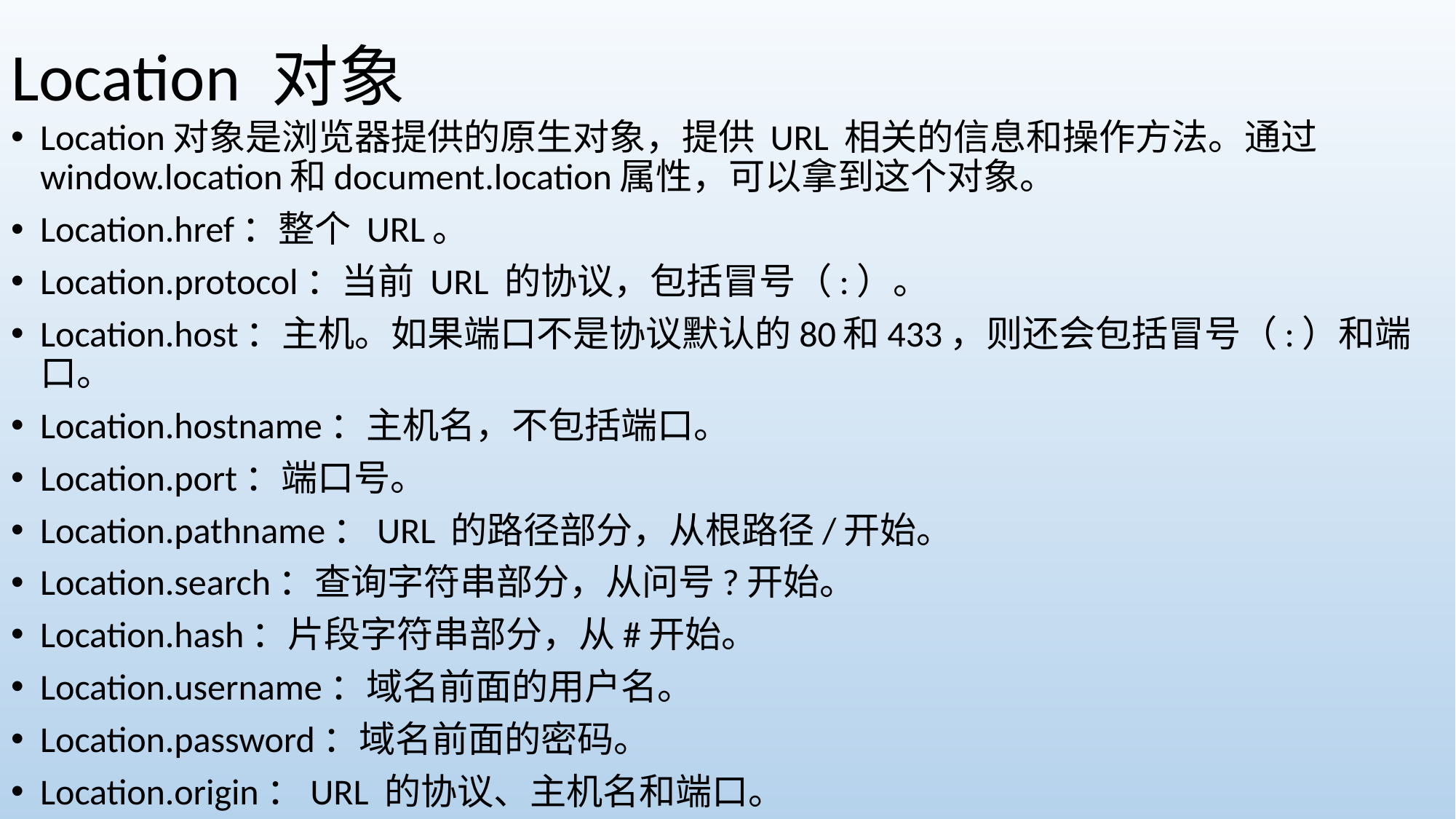

# Location 对象
Location对象是浏览器提供的原生对象，提供 URL 相关的信息和操作方法。通过window.location和document.location属性，可以拿到这个对象。
Location.href：整个 URL。
Location.protocol：当前 URL 的协议，包括冒号（:）。
Location.host：主机。如果端口不是协议默认的80和433，则还会包括冒号（:）和端口。
Location.hostname：主机名，不包括端口。
Location.port：端口号。
Location.pathname：URL 的路径部分，从根路径/开始。
Location.search：查询字符串部分，从问号?开始。
Location.hash：片段字符串部分，从#开始。
Location.username：域名前面的用户名。
Location.password：域名前面的密码。
Location.origin：URL 的协议、主机名和端口。